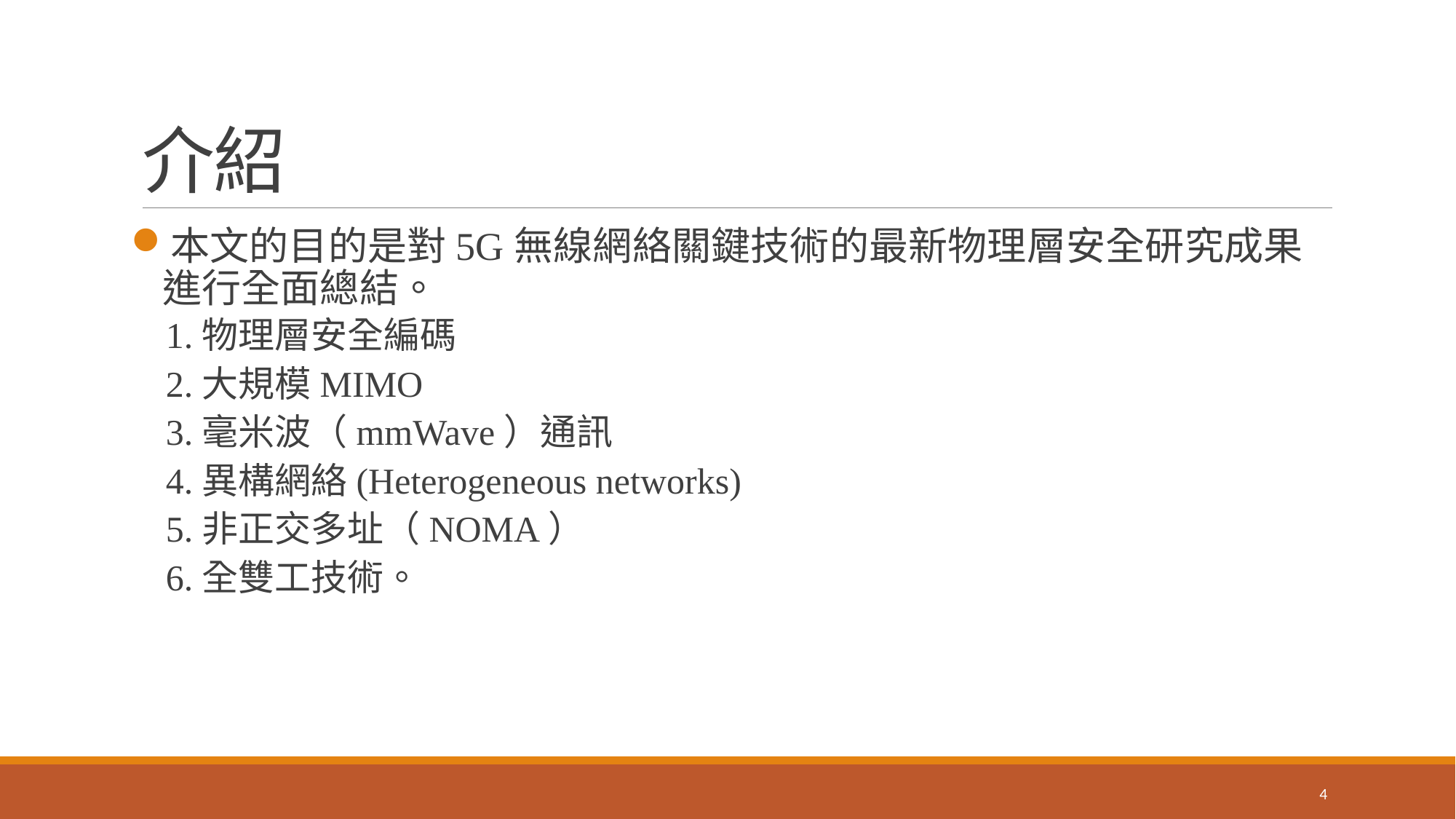

# 介紹
本文的目的是對5G無線網絡關鍵技術的最新物理層安全研究成果進行全面總結。
1.物理層安全編碼
2.大規模MIMO
3.毫米波（mmWave）通訊
4.異構網絡(Heterogeneous networks)
5.非正交多址（NOMA）
6.全雙工技術。

4